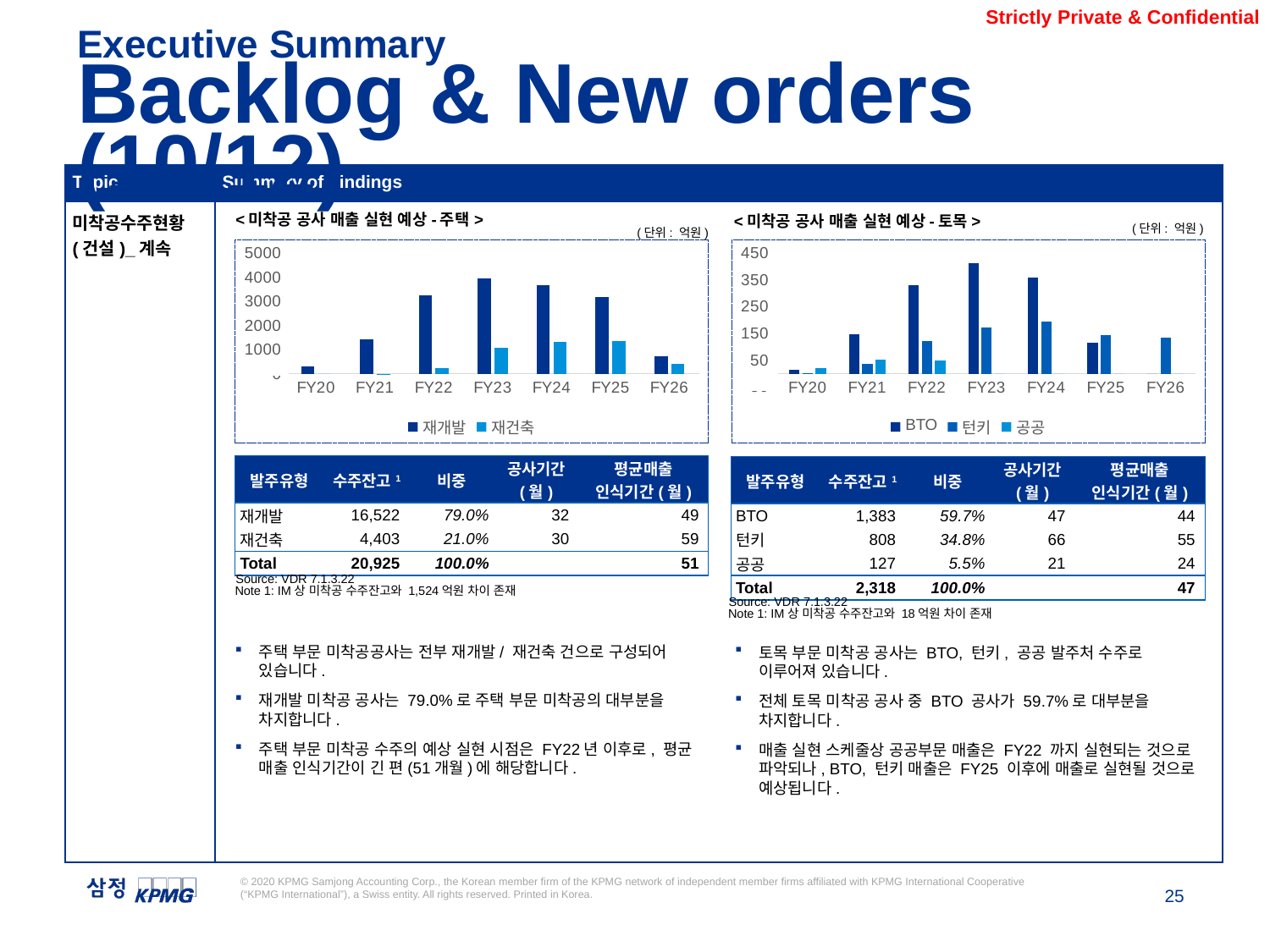

Executive Summary
Backlog & New orders (10/12)
| Topic | Summary of Findings |
| --- | --- |
| 미착공수주현황 (건설)\_계속 | <미착공 공사 매출 실현 예상-주택> |
    <미착공 공사 매출 실현 예상-토목>

(단위: 억원)
(단위: 억원)

### Chart

| Category | BTO | 턴키 | 공공 |
|---|---|---|---|
| FY20 | 14.847942783039256 | 1.9347988264878457 | 22.177647232909145 |
| FY21 | 147.44667421236807 | 37.320210153627784 | 53.872127848475884 |
| FY22 | 331.8398433642236 | 120.93948810397487 | 50.84022491861498 |
| FY23 | 414.80816552751986 | 172.09355237737196 | 0.0 |
| FY24 | 358.7098985412347 | 195.44157417116912 | 0.0 |
| FY25 | 115.66747557161452 | 144.28750989777197 | 0.0 |
| FY26 | 0.0 | 135.57286646959648 | 0.0 |

### Chart

| Category | 재개발 | 재건축 |
|---|---|---|
| FY20 | 290.929621249402 | 0.0 |
| FY21 | 1427.5103948661301 | 1.1059848251369833 |
| FY22 | 3242.4721475586184 | 248.95027369463648 |
| FY23 | 3947.3035245831607 | 1072.4628810132074 |
| FY24 | 3689.233251945764 | 1318.5013011811104 |
| FY25 | 3185.292009168319 | 1347.0074489630322 |
| FY26 | 720.1538748593853 | 414.5921103228767 |

| 발주유형 | 수주잔고1 | 비중 | 공사기간 (월) | 평균매출 인식기간(월) |
| --- | --- | --- | --- | --- |
| 재개발 | 16,522 | 79.0% | 32 | 49 |
| 재건축 | 4,403 | 21.0% | 30 | 59 |
| Total | 20,925 | 100.0% |  | 51 |
| 발주유형 | 수주잔고1 | 비중 | 공사기간 (월) | 평균매출 인식기간(월) |
| --- | --- | --- | --- | --- |
| BTO | 1,383 | 59.7% | 47 | 44 |
| 턴키 | 808 | 34.8% | 66 | 55 |
| 공공 | 127 | 5.5% | 21 | 24 |
| Total | 2,318 | 100.0% |  | 47 |
Source: VDR 7.1.3.22
Note 1: IM상 미착공 수주잔고와 1,524억원 차이 존재
Source: VDR 7.1.3.22
Note 1: IM상 미착공 수주잔고와 18억원 차이 존재
주택 부문 미착공공사는 전부 재개발/ 재건축 건으로 구성되어 있습니다.
재개발 미착공 공사는 79.0%로 주택 부문 미착공의 대부분을 차지합니다.
주택 부문 미착공 수주의 예상 실현 시점은 FY22년 이후로, 평균 매출 인식기간이 긴 편(51개월)에 해당합니다.
토목 부문 미착공 공사는 BTO, 턴키, 공공 발주처 수주로 이루어져 있습니다.
전체 토목 미착공 공사 중 BTO 공사가 59.7%로 대부분을 차지합니다.
매출 실현 스케줄상 공공부문 매출은 FY22 까지 실현되는 것으로 파악되나, BTO, 턴키 매출은 FY25 이후에 매출로 실현될 것으로 예상됩니다.